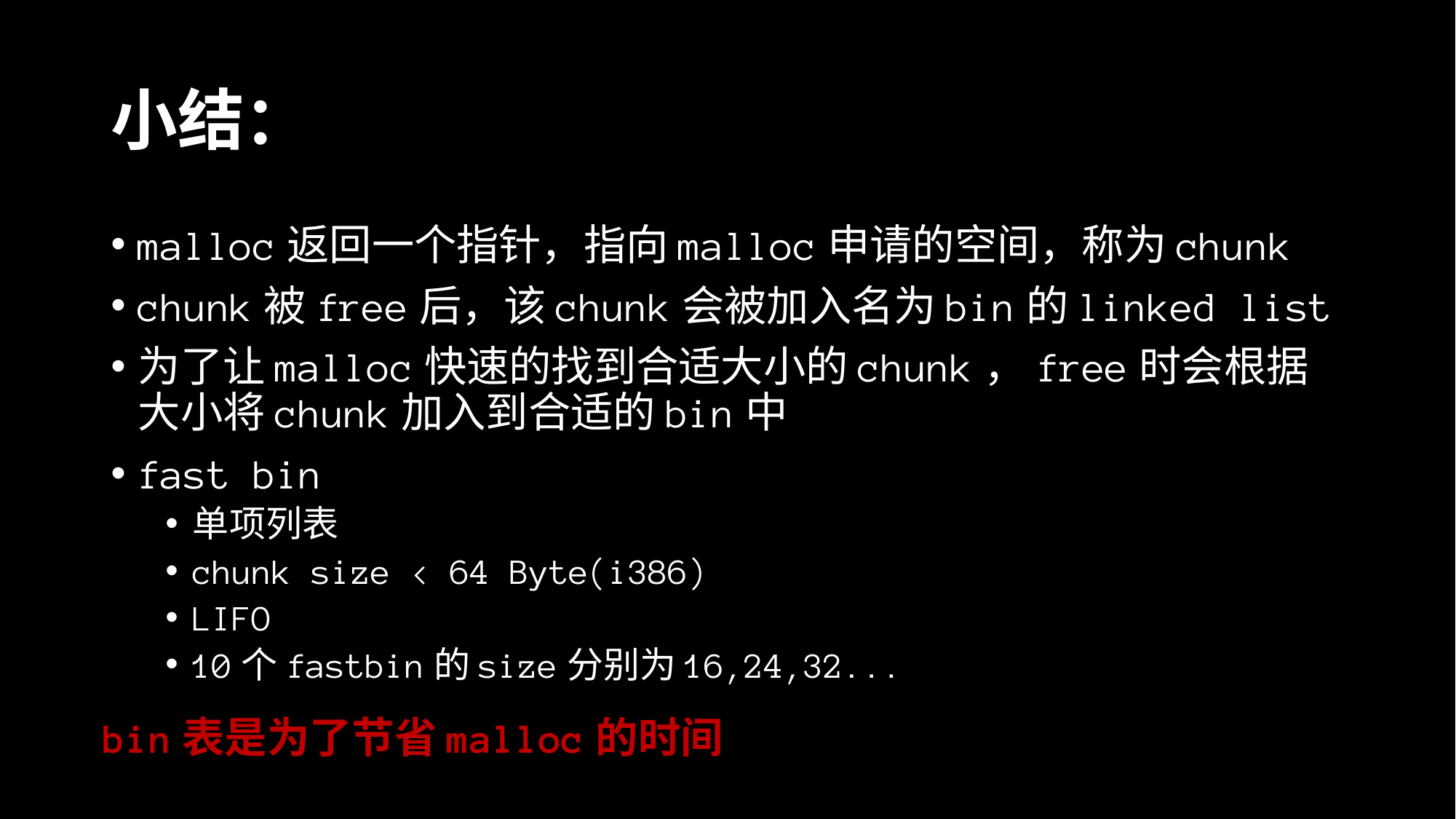

# 小结：
malloc返回一个指针，指向malloc申请的空间，称为chunk
chunk被free后，该chunk会被加入名为bin的linked list
为了让malloc快速的找到合适大小的chunk，free时会根据大小将chunk加入到合适的bin中
fast bin
单项列表
chunk size < 64 Byte(i386)
LIFO
10个fastbin的size分别为16,24,32...
bin表是为了节省malloc的时间